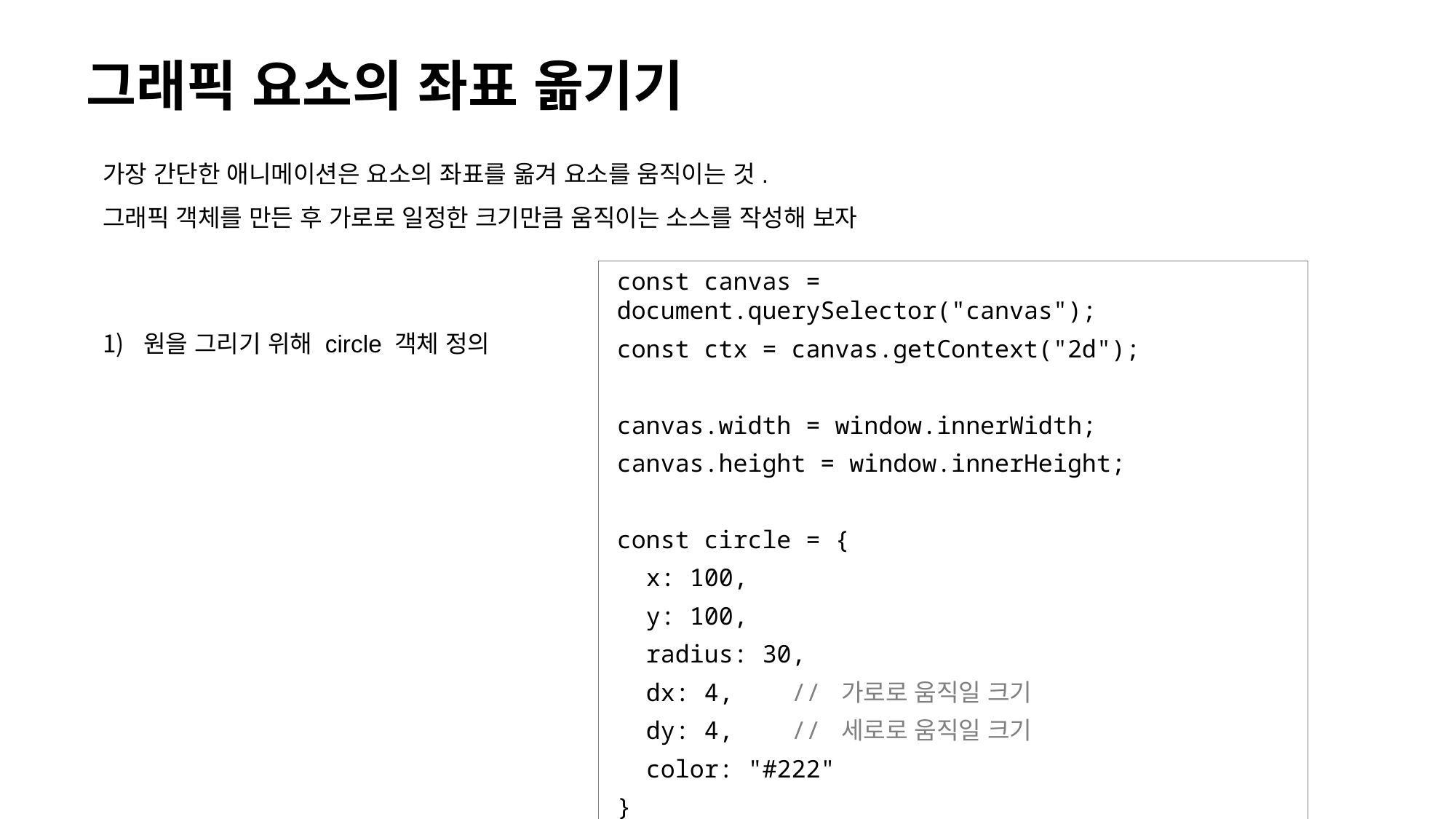

# 그래픽 요소의 좌표 옮기기
가장 간단한 애니메이션은 요소의 좌표를 옮겨 요소를 움직이는 것.
그래픽 객체를 만든 후 가로로 일정한 크기만큼 움직이는 소스를 작성해 보자
const canvas = document.querySelector("canvas");
const ctx = canvas.getContext("2d");

canvas.width = window.innerWidth;
canvas.height = window.innerHeight;

const circle = {
  x: 100,
  y: 100,
  radius: 30,
  dx: 4,    // 가로로 움직일 크기
  dy: 4,    // 세로로 움직일 크기
  color: "#222"
}
원을 그리기 위해 circle 객체 정의